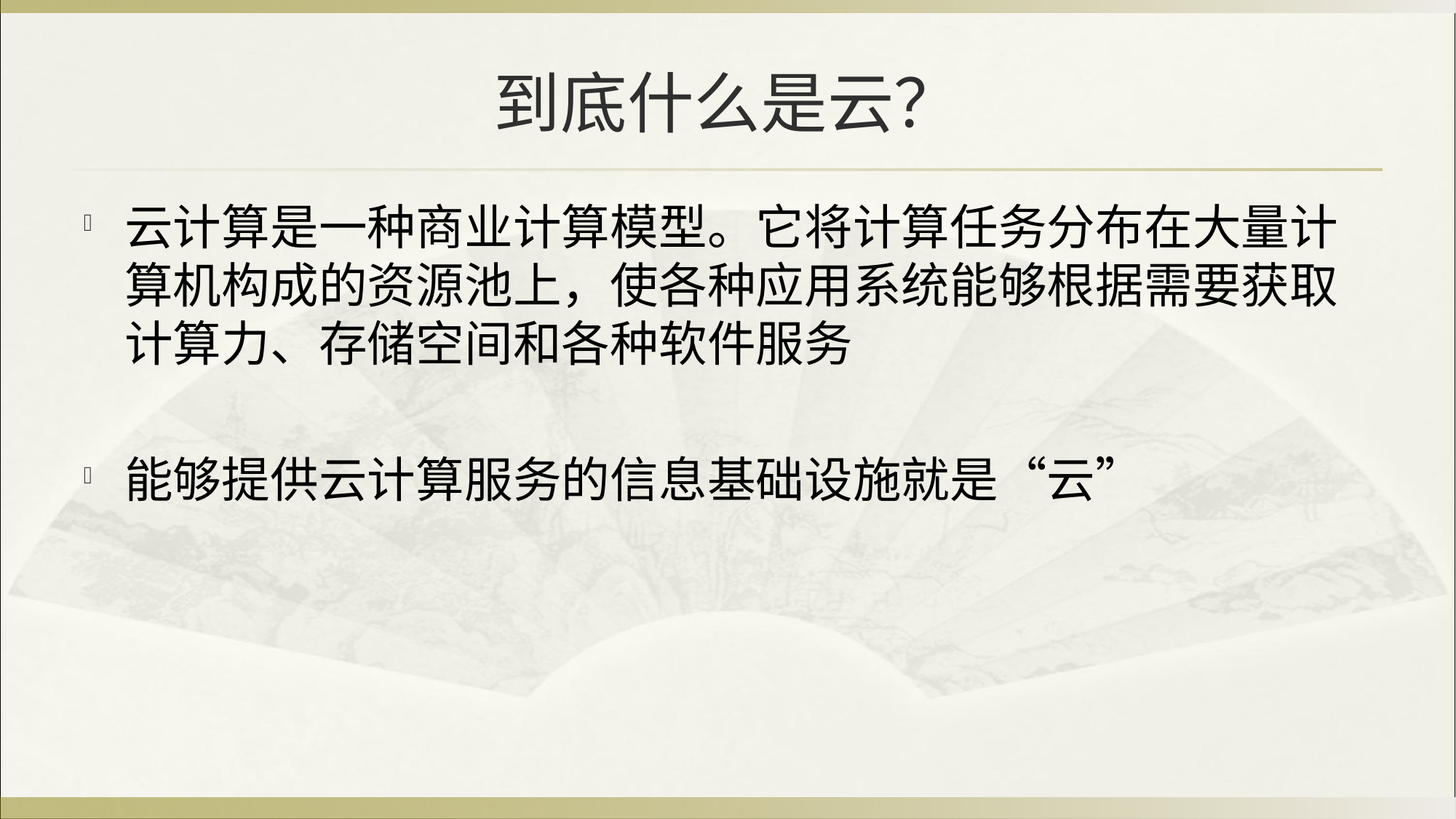

# 到底什么是云？
云计算是一种商业计算模型。它将计算任务分布在大量计算机构成的资源池上，使各种应用系统能够根据需要获取计算力、存储空间和各种软件服务

能够提供云计算服务的信息基础设施就是“云”